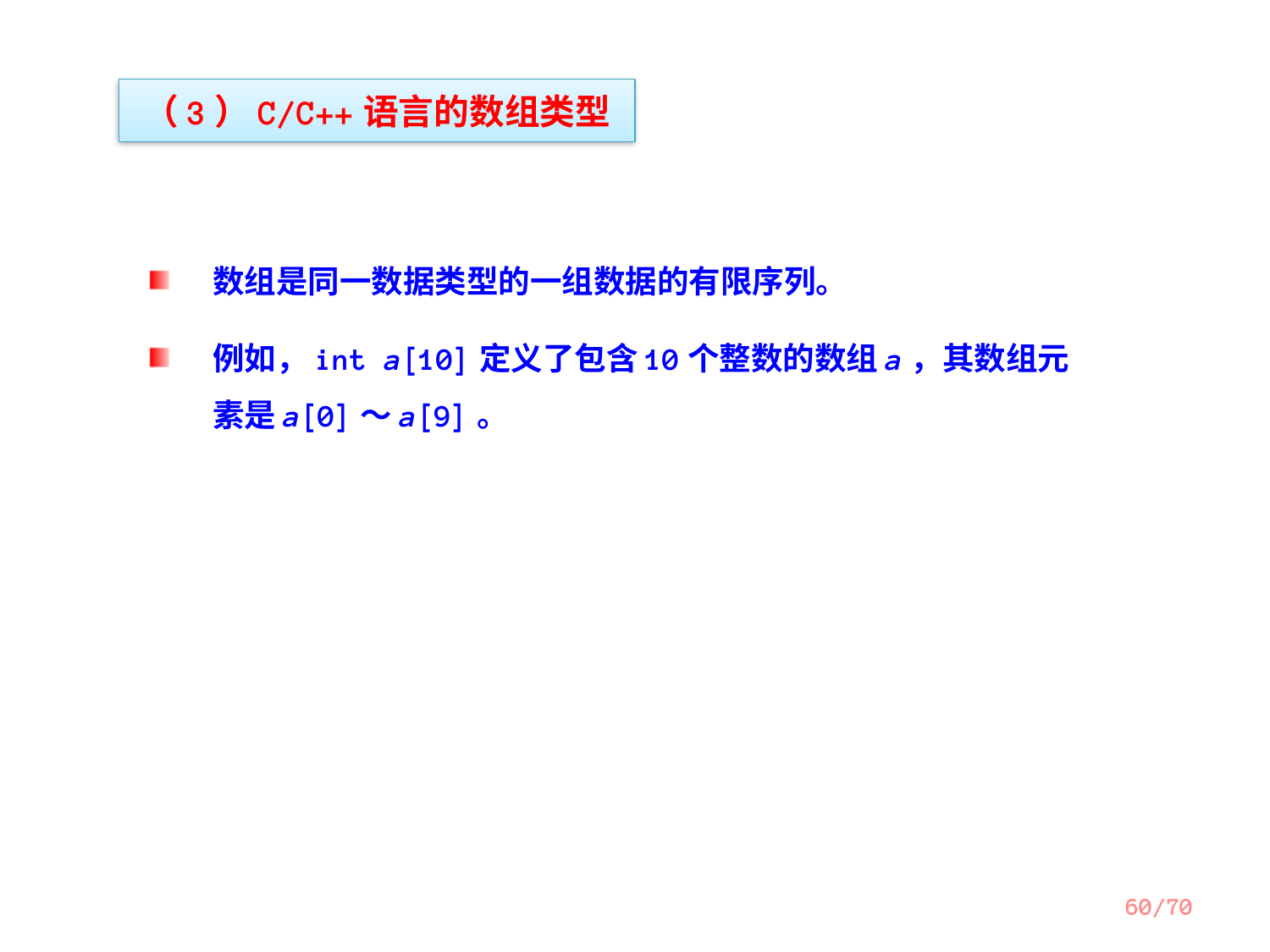

（3）C/C++语言的数组类型
数组是同一数据类型的一组数据的有限序列。
例如，int a[10]定义了包含10个整数的数组a，其数组元素是a[0]～a[9]。
60/70